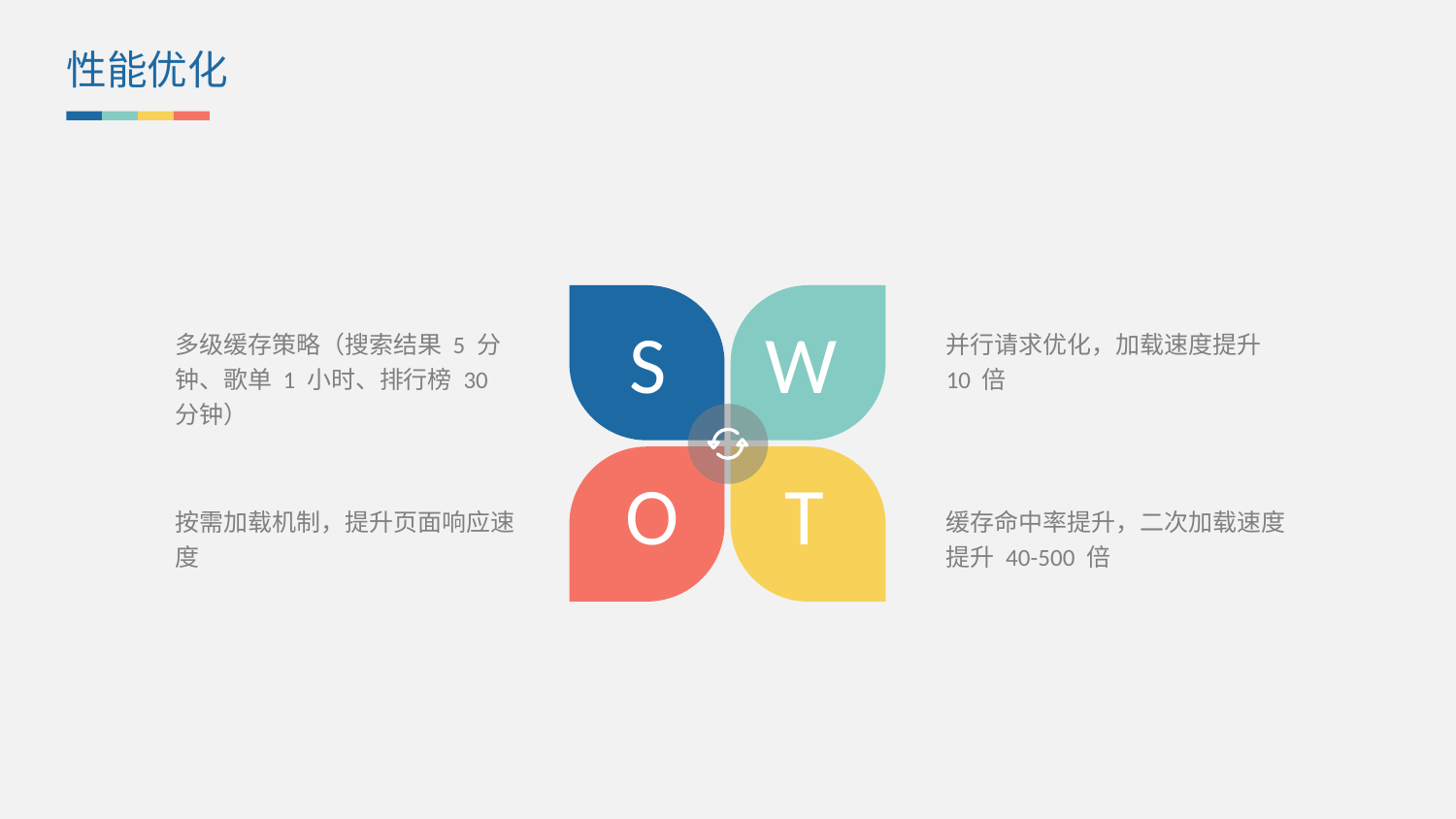

性能优化

S
W
多级缓存策略（搜索结果 5 分钟、歌单 1 小时、排行榜 30 分钟）
并行请求优化，加载速度提升 10 倍

O
T
按需加载机制，提升页面响应速度
缓存命中率提升，二次加载速度提升 40-500 倍